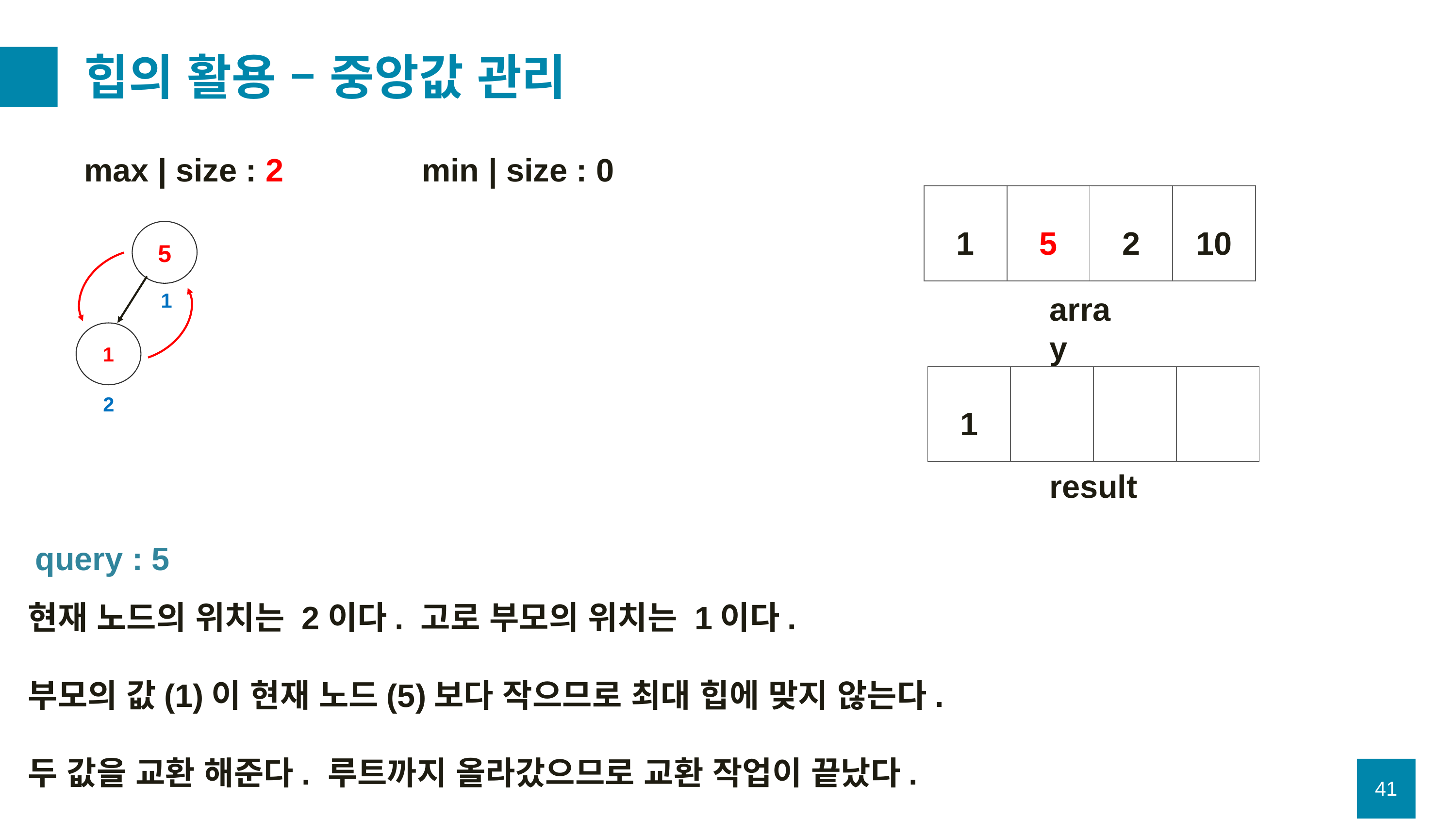

# 힙의 활용 – 중앙값 관리
min | size : 0
max | size : 2
| 1 | 5 | 2 | 10 |
| --- | --- | --- | --- |
5

1
array
1
| 1 |  |  |  |
| --- | --- | --- | --- |
2
result
query : 5
현재 노드의 위치는 2이다. 고로 부모의 위치는 1이다.

부모의 값(1)이 현재 노드(5)보다 작으므로 최대 힙에 맞지 않는다.

두 값을 교환 해준다. 루트까지 올라갔으므로 교환 작업이 끝났다.
41